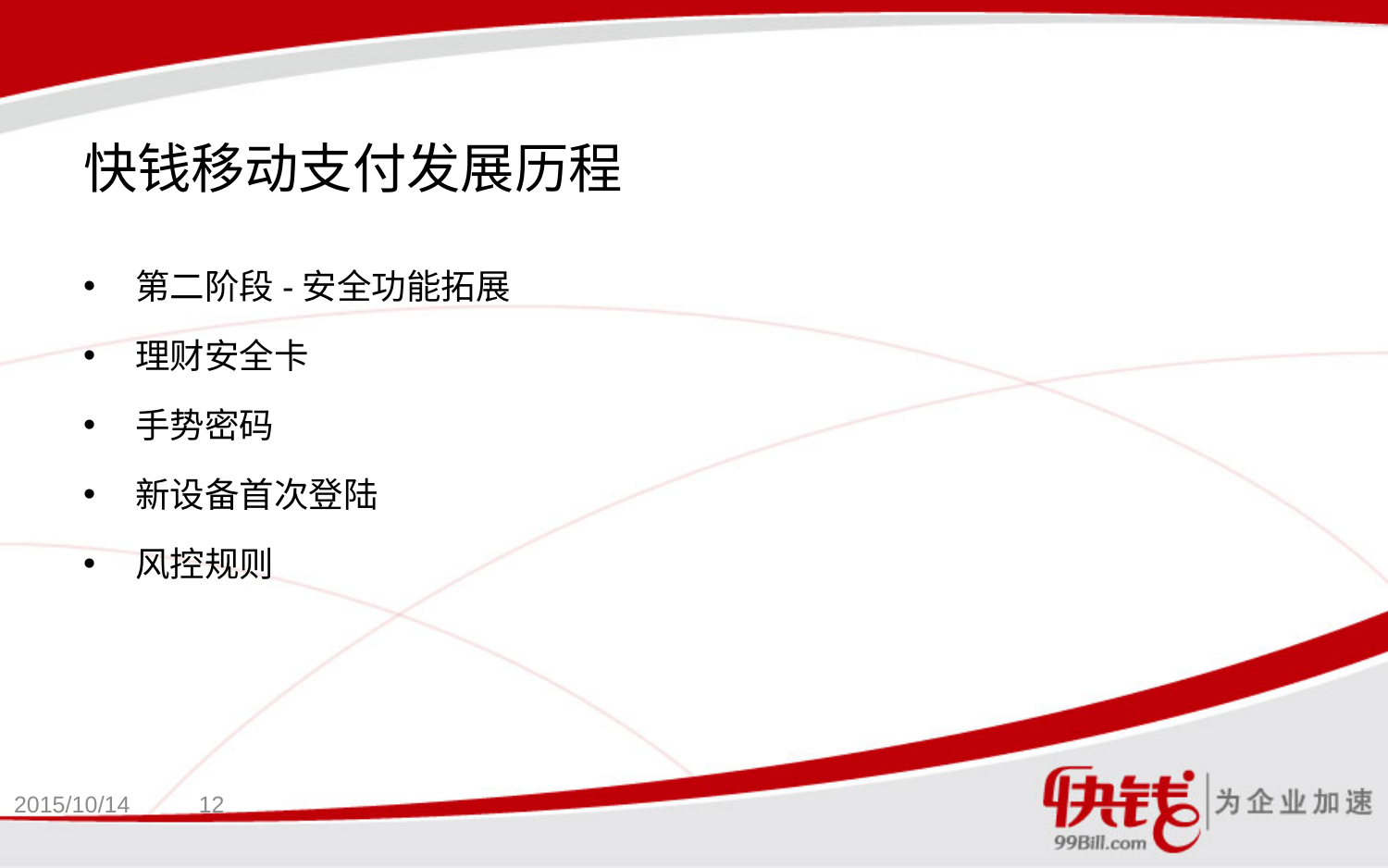

# 快钱移动支付发展历程
第二阶段-安全功能拓展
理财安全卡
手势密码
新设备首次登陆
风控规则

2015/10/14
12